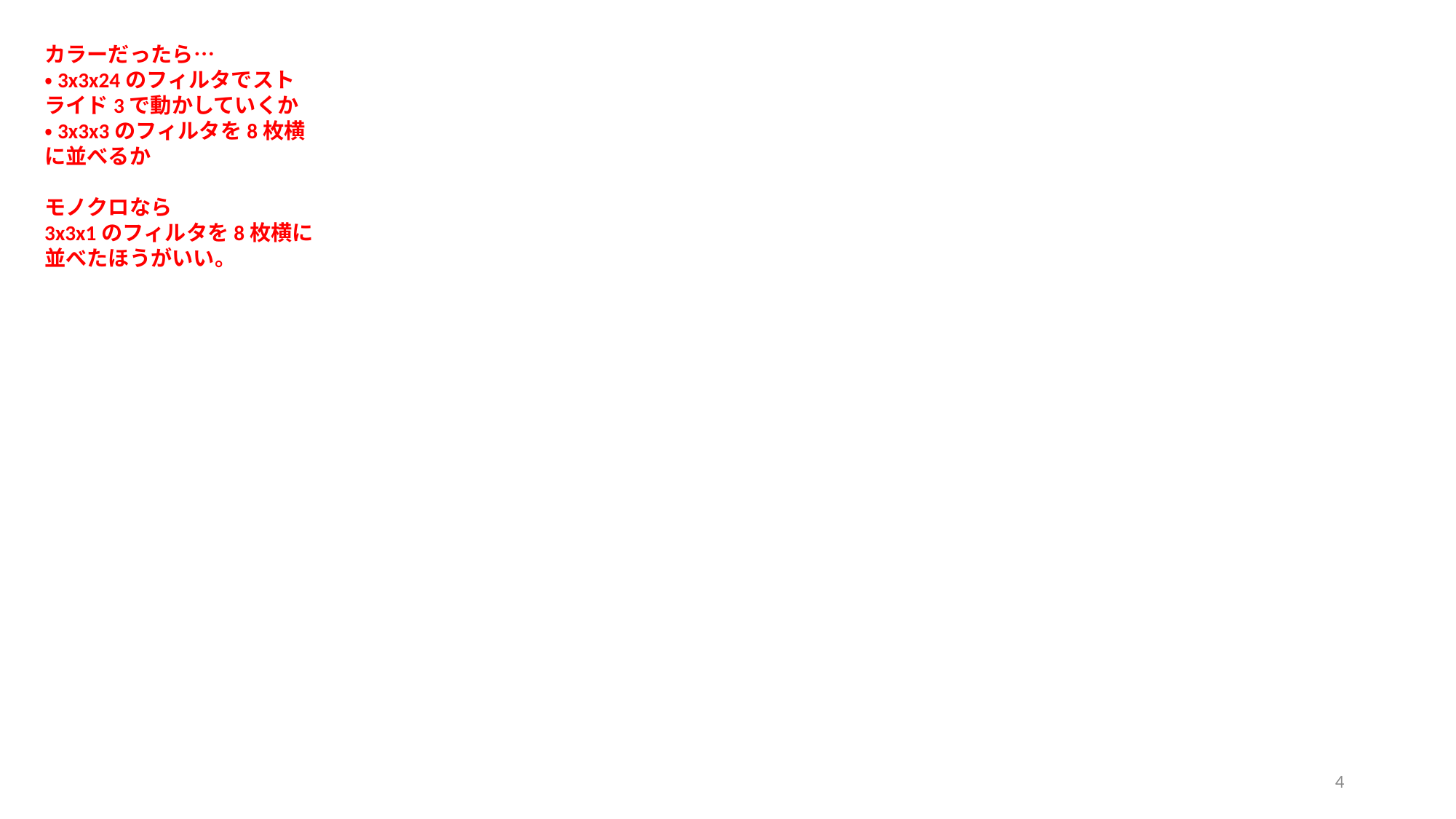

カラーだったら…
・3x3x24のフィルタでストライド3で動かしていくか
・3x3x3のフィルタを8枚横に並べるか

モノクロなら
3x3x1のフィルタを8枚横に並べたほうがいい。

4